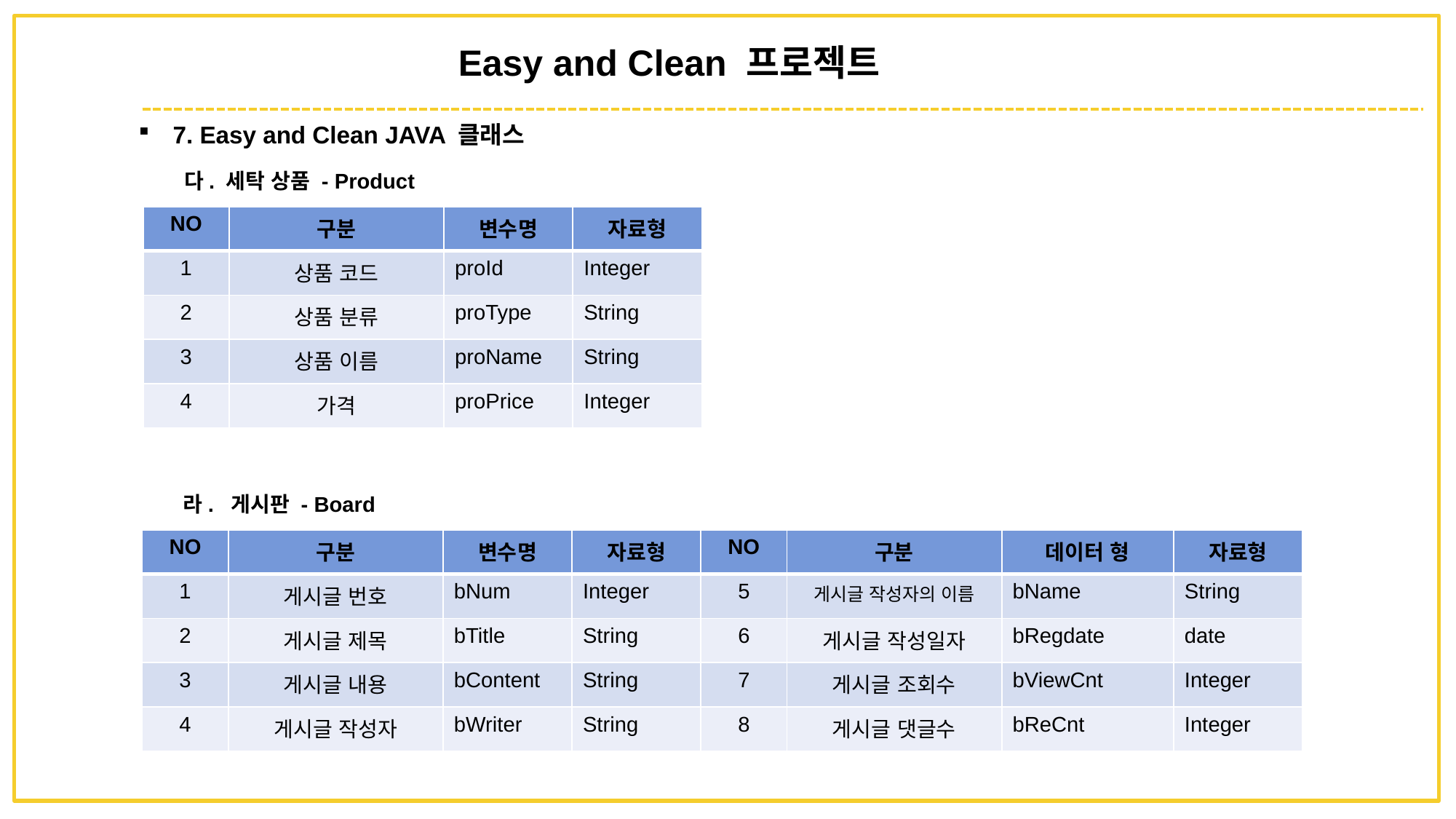

Easy and Clean 프로젝트
7. Easy and Clean JAVA 클래스
다. 세탁 상품 - Product
| NO | 구분 | 변수명 | 자료형 |
| --- | --- | --- | --- |
| 1 | 상품 코드 | proId | Integer |
| 2 | 상품 분류 | proType | String |
| 3 | 상품 이름 | proName | String |
| 4 | 가격 | proPrice | Integer |
라.  게시판 - Board
| NO | 구분 | 변수명 | 자료형 | NO | 구분 | 데이터 형 | 자료형 |
| --- | --- | --- | --- | --- | --- | --- | --- |
| 1 | 게시글 번호 | bNum | Integer | 5 | 게시글 작성자의 이름 | bName | String |
| 2 | 게시글 제목 | bTitle | String | 6 | 게시글 작성일자 | bRegdate | date |
| 3 | 게시글 내용 | bContent | String | 7 | 게시글 조회수 | bViewCnt | Integer |
| 4 | 게시글 작성자 | bWriter | String | 8 | 게시글 댓글수 | bReCnt | Integer |